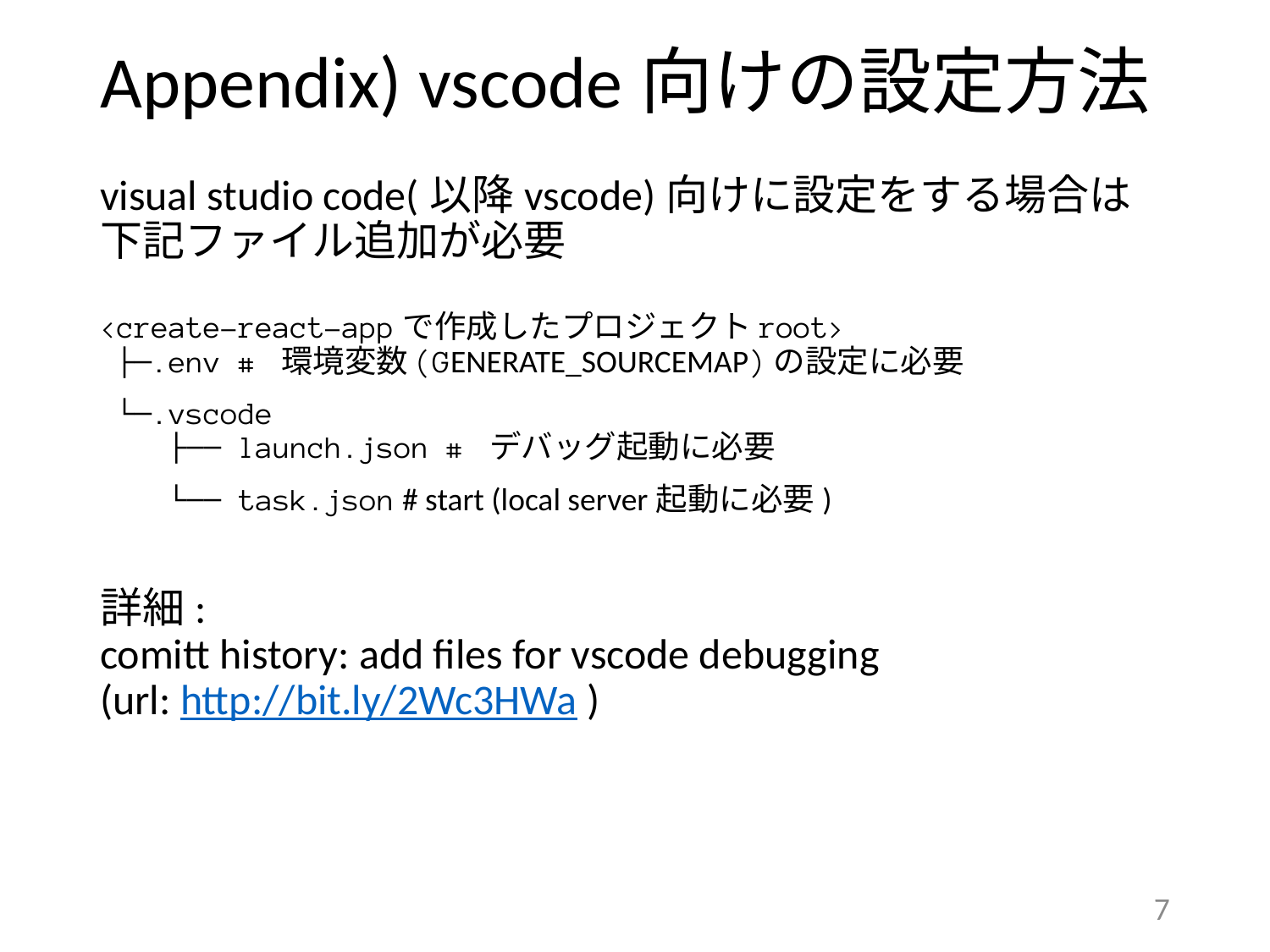

# Appendix) vscode向けの設定方法
visual studio code(以降vscode)向けに設定をする場合は
下記ファイル追加が必要
<create-react-appで作成したプロジェクトroot>
 ├─.env # 環境変数(GENERATE_SOURCEMAP)の設定に必要
 └─.vscode
    ├── launch.json # デバッグ起動に必要
    └── task.json # start (local server起動に必要)

詳細:
comitt history: add files for vscode debugging
(url: http://bit.ly/2Wc3HWa )
7